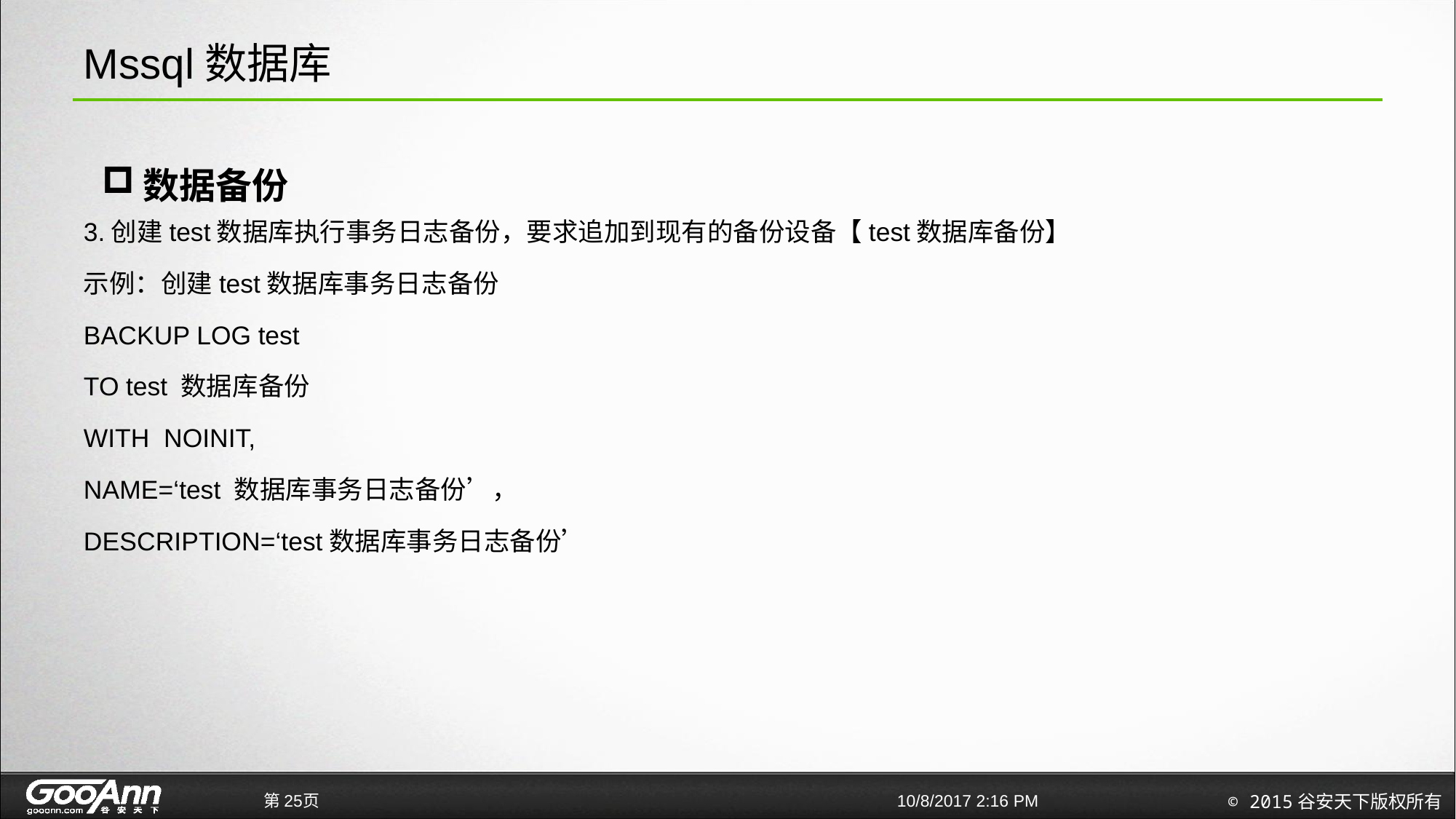

# Mssql数据库

数据备份
3.创建test数据库执行事务日志备份，要求追加到现有的备份设备【test数据库备份】
示例：创建test数据库事务日志备份
BACKUP LOG test
TO test 数据库备份
WITH  NOINIT,
NAME=‘test 数据库事务日志备份’，
DESCRIPTION=‘test数据库事务日志备份’